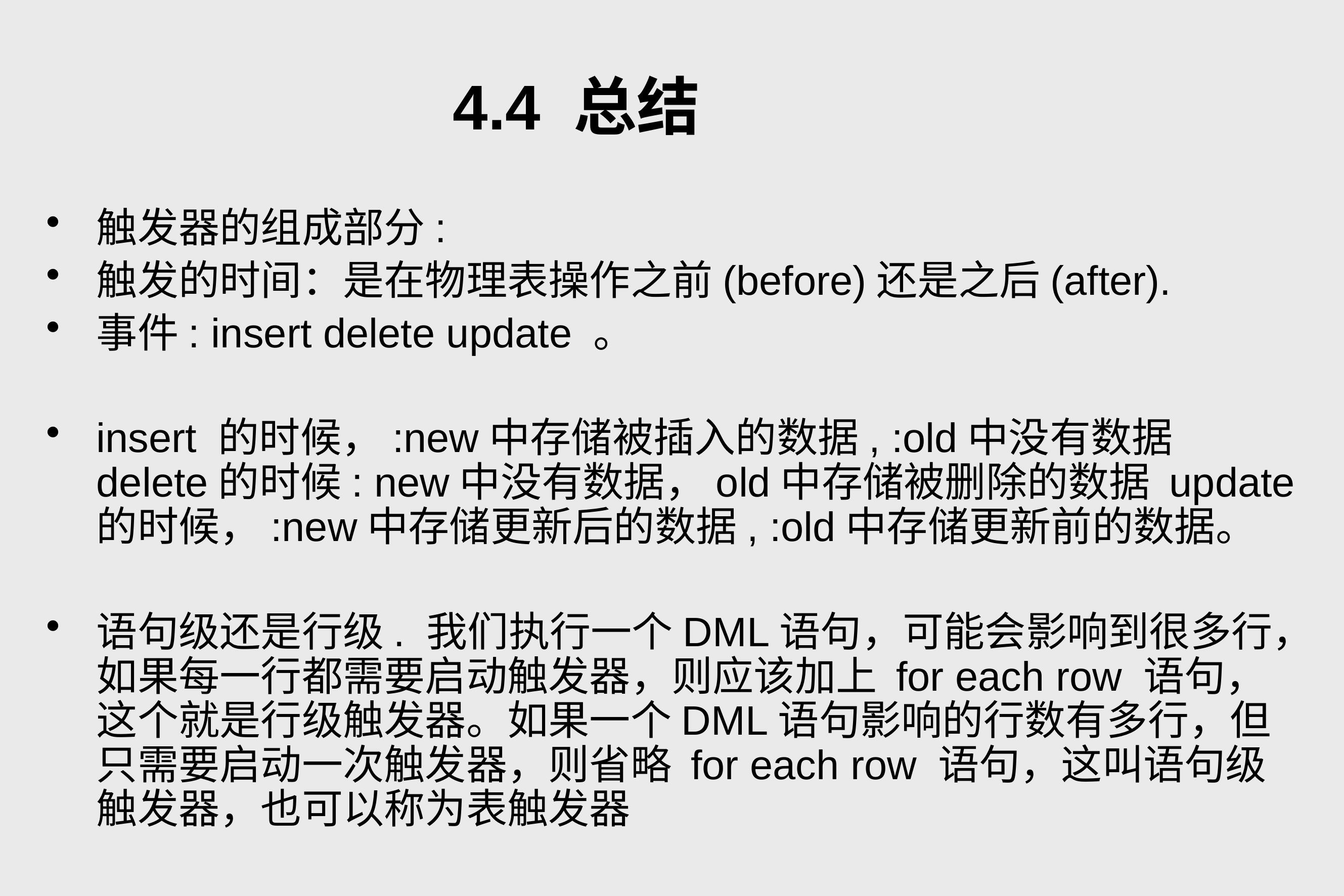

# 4.4 总结
触发器的组成部分:
触发的时间：是在物理表操作之前(before)还是之后(after).
事件: insert delete update 。

insert 的时候，:new中存储被插入的数据, :old中没有数据 delete的时候: new中没有数据，old中存储被删除的数据 update的时候，:new中存储更新后的数据, :old中存储更新前的数据。

语句级还是行级. 我们执行一个DML语句，可能会影响到很多行，如果每一行都需要启动触发器，则应该加上 for each row 语句，这个就是行级触发器。如果一个DML语句影响的行数有多行，但只需要启动一次触发器，则省略 for each row 语句，这叫语句级触发器，也可以称为表触发器